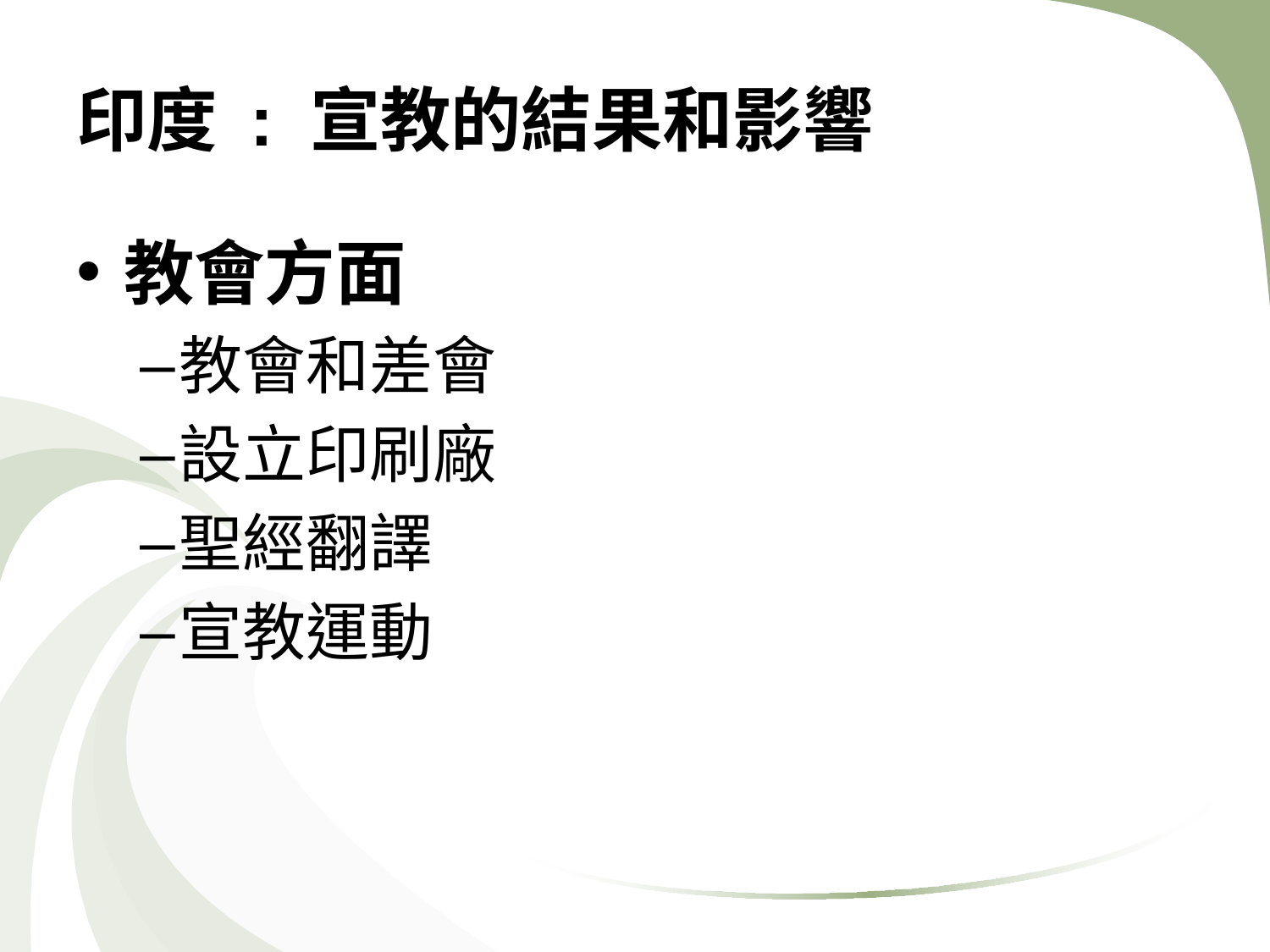

# 印度 : 宣教的結果和影響
教會方面
教會和差會
設立印刷廠
聖經翻譯
宣教運動